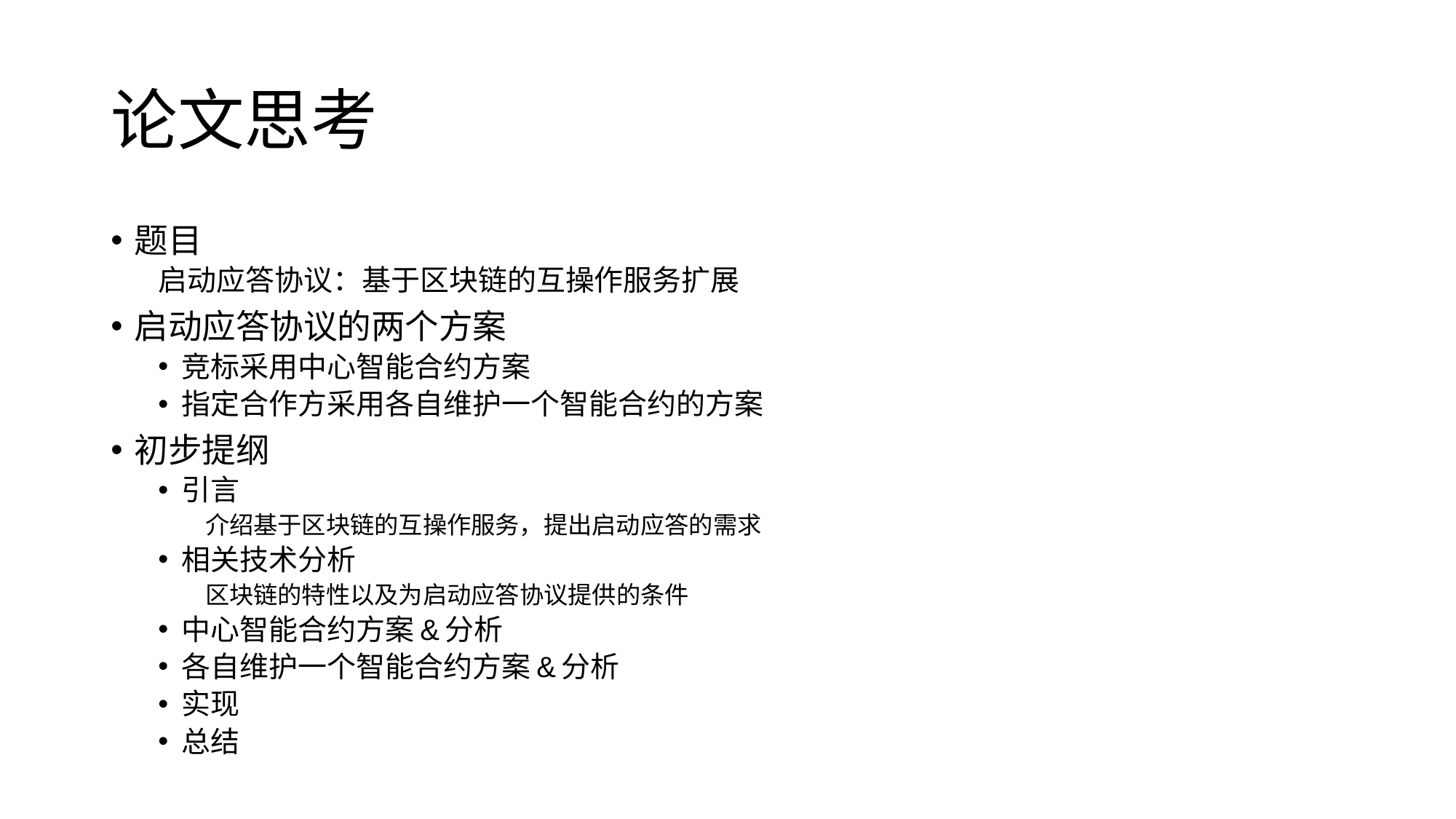

# 论文思考
题目
启动应答协议：基于区块链的互操作服务扩展
启动应答协议的两个方案
竞标采用中心智能合约方案
指定合作方采用各自维护一个智能合约的方案
初步提纲
引言
介绍基于区块链的互操作服务，提出启动应答的需求
相关技术分析
区块链的特性以及为启动应答协议提供的条件
中心智能合约方案&分析
各自维护一个智能合约方案&分析
实现
总结